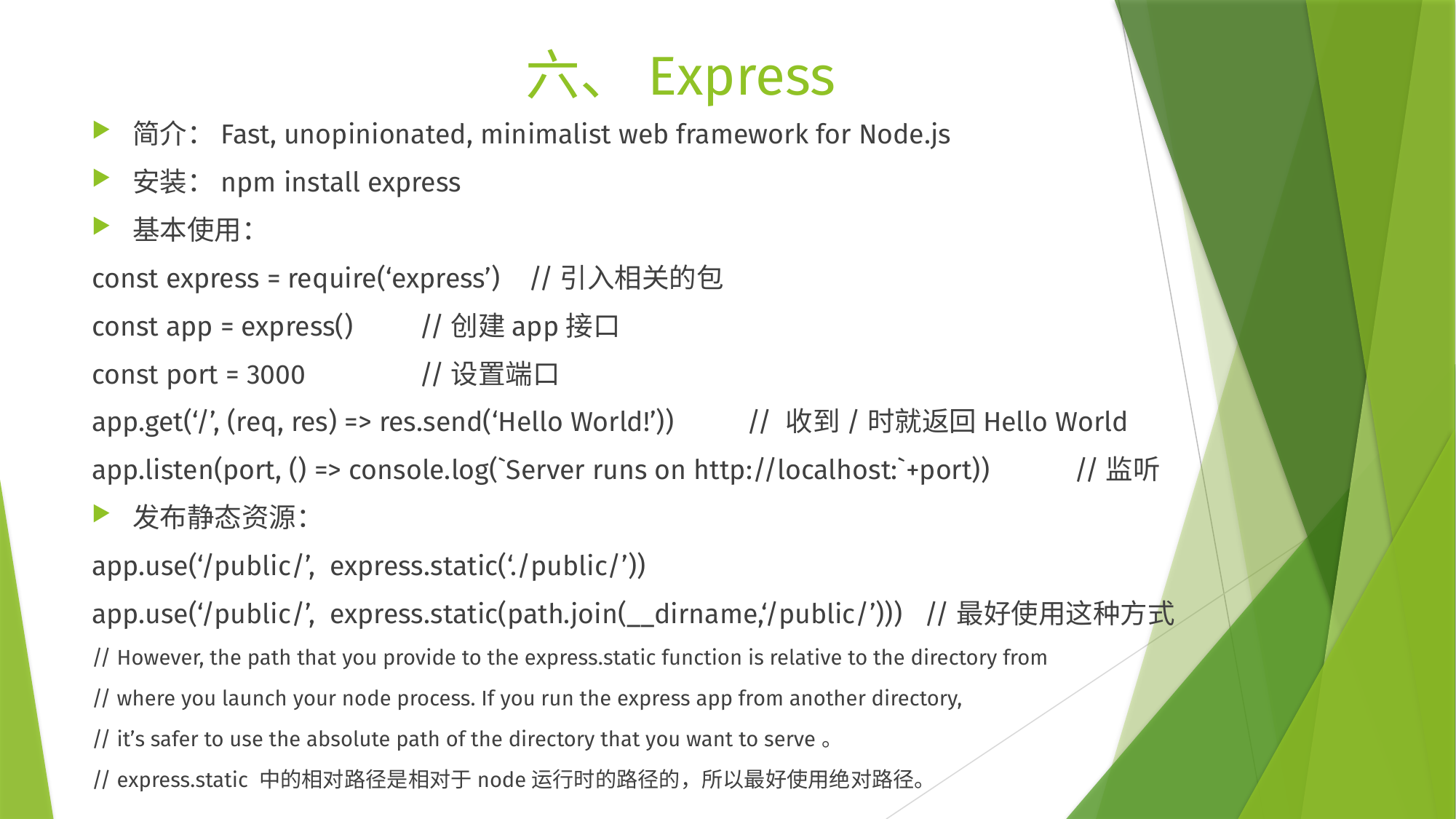

# 六、Express
简介：Fast, unopinionated, minimalist web framework for Node.js
安装：npm install express
基本使用：
const express = require(‘express’) 	//引入相关的包
const app = express()	//创建app接口
const port = 3000		//设置端口
app.get(‘/’, (req, res) => res.send(‘Hello World!’))	// 收到/时就返回Hello World
app.listen(port, () => console.log(`Server runs on http://localhost:`+port))	//监听
发布静态资源：
app.use(‘/public/’,  express.static(‘./public/’))
app.use(‘/public/’,  express.static(path.join(__dirname,‘/public/’)))   //最好使用这种方式
// However, the path that you provide to the express.static function is relative to the directory from
// where you launch your node process. If you run the express app from another directory,
// it’s safer to use the absolute path of the directory that you want to serve。
// express.static 中的相对路径是相对于node运行时的路径的，所以最好使用绝对路径。